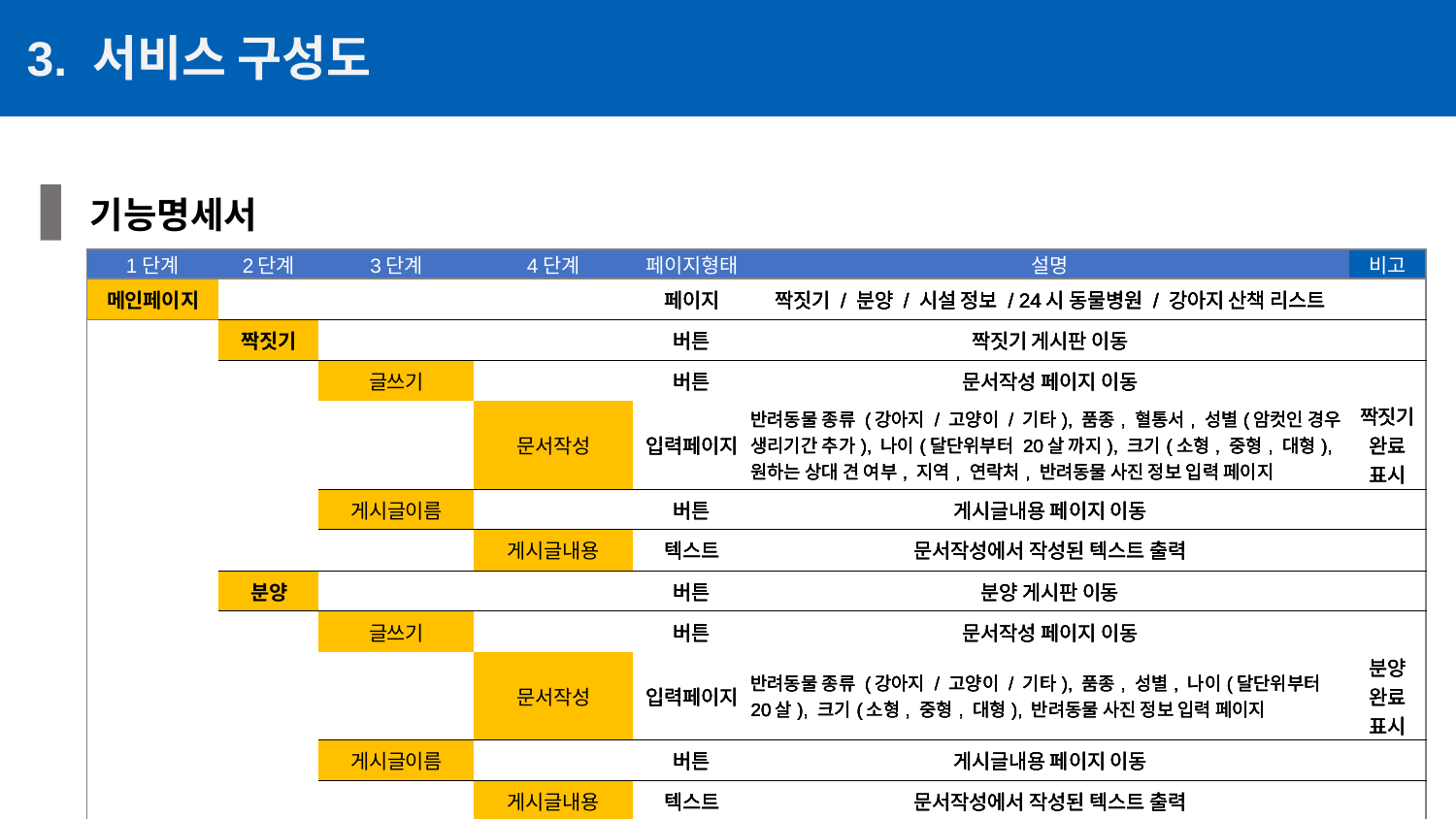

3. 서비스 구성도

기능명세서
| 1단계 | 2단계 | 3단계 | 4단계 | 페이지형태 | 설명 | 비고 |
| --- | --- | --- | --- | --- | --- | --- |
| 메인페이지 |  |  |  | 페이지 | 짝짓기 / 분양 / 시설 정보 / 24시 동물병원 / 강아지 산책 리스트 |  |
|  | 짝짓기 |  |  | 버튼 | 짝짓기 게시판 이동 |  |
|  |  | 글쓰기 |  | 버튼 | 문서작성 페이지 이동 |  |
|  |  |  | 문서작성 | 입력페이지 | 반려동물 종류 (강아지 / 고양이 / 기타), 품종, 혈통서, 성별(암컷인 경우 생리기간 추가), 나이(달단위부터 20살 까지), 크기(소형, 중형, 대형), 원하는 상대 견 여부, 지역, 연락처, 반려동물 사진 정보 입력 페이지 | 짝짓기 완료 표시 |
|  |  | 게시글이름 |  | 버튼 | 게시글내용 페이지 이동 |  |
|  |  |  | 게시글내용 | 텍스트 | 문서작성에서 작성된 텍스트 출력 |  |
|  | 분양 |  |  | 버튼 | 분양 게시판 이동 |  |
|  |  | 글쓰기 |  | 버튼 | 문서작성 페이지 이동 |  |
|  |  |  | 문서작성 | 입력페이지 | 반려동물 종류 (강아지 / 고양이 / 기타), 품종, 성별, 나이(달단위부터 20살), 크기(소형, 중형, 대형), 반려동물 사진 정보 입력 페이지 | 분양 완료 표시 |
|  |  | 게시글이름 |  | 버튼 | 게시글내용 페이지 이동 |  |
|  |  |  | 게시글내용 | 텍스트 | 문서작성에서 작성된 텍스트 출력 |  |
| 1단계 | 2단계 | 3단계 | 4단계 | 페이지형태 | 설명 | 비고 |
| --- | --- | --- | --- | --- | --- | --- |
| 메인페이지 |  |  |  | 페이지 | 짝짓기 / 분양 / 시설 정보 / 24시 동물병원 / 강아지 산책 리스트 |  |
|  | 짝짓기 |  |  | 버튼 | 짝짓기 게시판 이동 |  |
|  |  | 글쓰기 |  | 버튼 | 문서작성 페이지 이동 |  |
|  |  |  | 문서작성 | 입력페이지 | 반려동물 종류 (강아지 / 고양이 / 기타), 품종, 혈통서, 성별(암컷인 경우 생리기간 추가), 나이(달단위부터 20살 까지), 크기(소형, 중형, 대형), 원하는 상대 견 여부, 지역, 연락처, 반려동물 사진 정보 입력 페이지 | 짝짓기 완료 표시 |
|  |  | 게시글이름 |  | 버튼 | 게시글내용 페이지 이동 |  |
|  |  |  | 게시글내용 | 텍스트 | 문서작성에서 작성된 텍스트 출력 |  |
|  | 분양 |  |  | 버튼 | 분양 게시판 이동 |  |
|  |  | 글쓰기 |  | 버튼 | 문서작성 페이지 이동 |  |
|  |  |  | 문서작성 | 입력페이지 | 반려동물 종류 (강아지 / 고양이 / 기타), 품종, 성별, 나이(달단위부터 20살), 크기(소형, 중형, 대형), 반려동물 사진 정보 입력 페이지 | 분양 완료 표시 |
|  |  | 게시글이름 |  | 버튼 | 게시글내용 페이지 이동 |  |
|  |  |  | 게시글내용 | 텍스트 | 문서작성에서 작성된 텍스트 출력 |  |
| 1단계 | 2단계 | 3단계 | 4단계 | 페이지형태 | 설명 | 비고 |
| --- | --- | --- | --- | --- | --- | --- |
| 메인페이지 |  |  |  | 페이지 | 짝짓기 / 분양 / 시설 정보 / 24시 동물병원 / 강아지 산책 리스트 |  |
|  | 짝짓기 |  |  | 버튼 | 짝짓기 게시판 이동 |  |
|  |  | 글쓰기 |  | 버튼 | 문서작성 페이지 이동 |  |
|  |  |  | 문서작성 | 입력페이지 | 반려동물 종류 (강아지 / 고양이 / 기타), 품종, 혈통서, 성별(암컷인 경우 생리기간 추가), 나이(달단위부터 20살 까지), 크기(소형, 중형, 대형), 원하는 상대 견 여부, 지역, 연락처, 반려동물 사진 정보 입력 페이지 | 짝짓기 완료 표시 |
|  |  | 게시글이름 |  | 버튼 | 게시글내용 페이지 이동 |  |
|  |  |  | 게시글내용 | 텍스트 | 문서작성에서 작성된 텍스트 출력 |  |
|  | 분양 |  |  | 버튼 | 분양 게시판 이동 |  |
|  |  | 글쓰기 |  | 버튼 | 문서작성 페이지 이동 |  |
|  |  |  | 문서작성 | 입력페이지 | 반려동물 종류 (강아지 / 고양이 / 기타), 품종, 성별, 나이(달단위부터 20살), 크기(소형, 중형, 대형), 반려동물 사진 정보 입력 페이지 | 분양 완료 표시 |
|  |  | 게시글이름 |  | 버튼 | 게시글내용 페이지 이동 |  |
|  |  |  | 게시글내용 | 텍스트 | 문서작성에서 작성된 텍스트 출력 |  |
| 1단계 | 2단계 | 3단계 | 4단계 | 페이지형태 | 설명 | 비고 |
| --- | --- | --- | --- | --- | --- | --- |
| 메인페이지 |  |  |  | 페이지 | 짝짓기 / 분양 / 시설 정보 / 24시 동물병원 / 강아지 산책 리스트 |  |
|  | 짝짓기 |  |  | 버튼 | 짝짓기 게시판 이동 |  |
|  |  | 글쓰기 |  | 버튼 | 문서작성 페이지 이동 |  |
|  |  |  | 문서작성 | 입력페이지 | 반려동물 종류 (강아지 / 고양이 / 기타), 품종, 혈통서, 성별(암컷인 경우 생리기간 추가), 나이(달단위부터 20살 까지), 크기(소형, 중형, 대형), 원하는 상대 견 여부, 지역, 연락처, 반려동물 사진 정보 입력 페이지 | 짝짓기 완료 표시 |
|  |  | 게시글이름 |  | 버튼 | 게시글내용 페이지 이동 |  |
|  |  |  | 게시글내용 | 텍스트 | 문서작성에서 작성된 텍스트 출력 |  |
|  | 분양 |  |  | 버튼 | 분양 게시판 이동 |  |
|  |  | 글쓰기 |  | 버튼 | 문서작성 페이지 이동 |  |
|  |  |  | 문서작성 | 입력페이지 | 반려동물 종류 (강아지 / 고양이 / 기타), 품종, 성별, 나이(달단위부터 20살), 크기(소형, 중형, 대형), 반려동물 사진 정보 입력 페이지 | 분양 완료 표시 |
|  |  | 게시글이름 |  | 버튼 | 게시글내용 페이지 이동 |  |
|  |  |  | 게시글내용 | 텍스트 | 문서작성에서 작성된 텍스트 출력 |  |